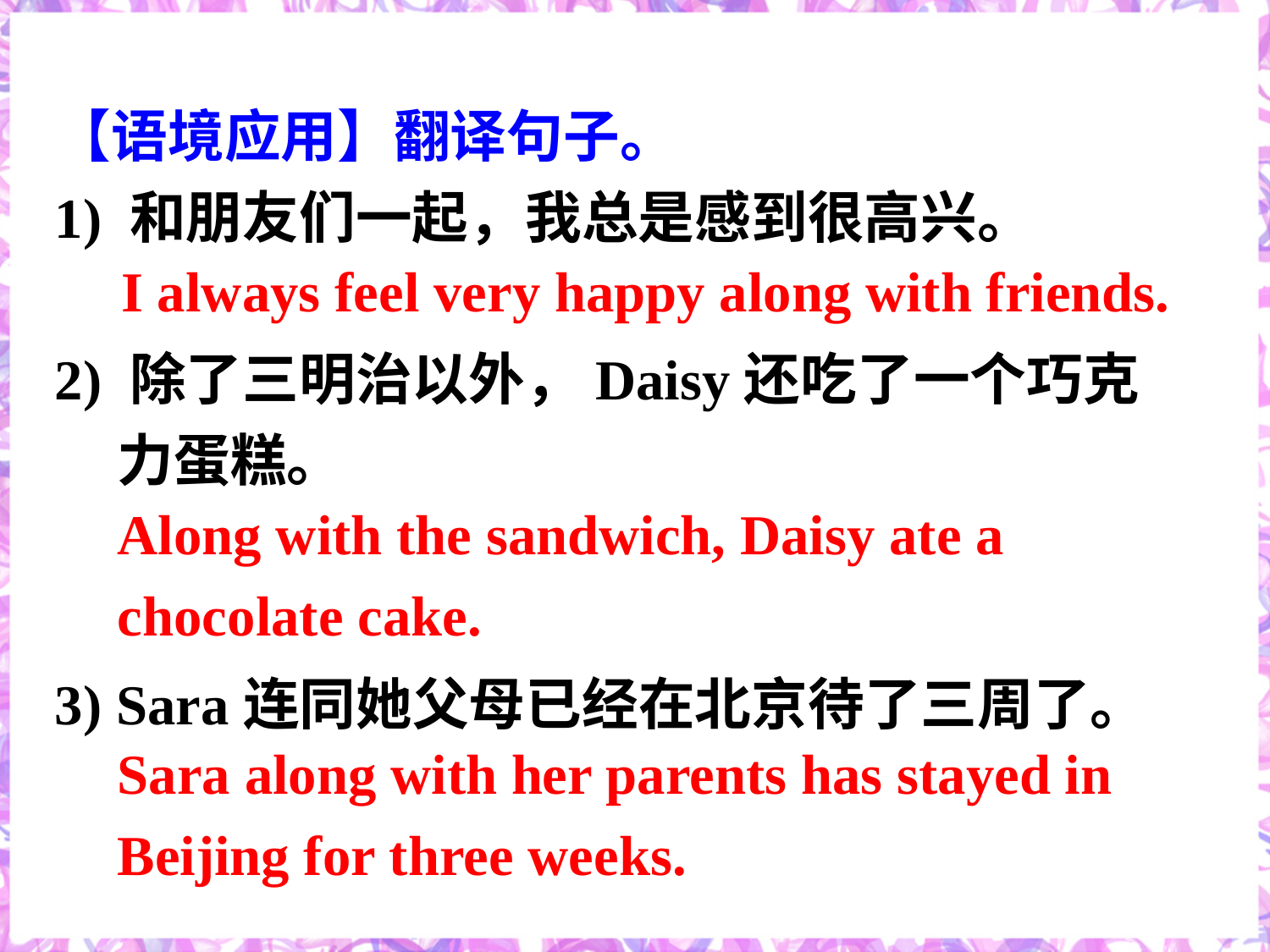

【语境应用】翻译句子。
1) 和朋友们一起，我总是感到很高兴。

2) 除了三明治以外，Daisy还吃了一个巧克力蛋糕。

3) Sara连同她父母已经在北京待了三周了。
I always feel very happy along with friends.
Along with the sandwich, Daisy ate a chocolate cake.
Sara along with her parents has stayed in Beijing for three weeks.